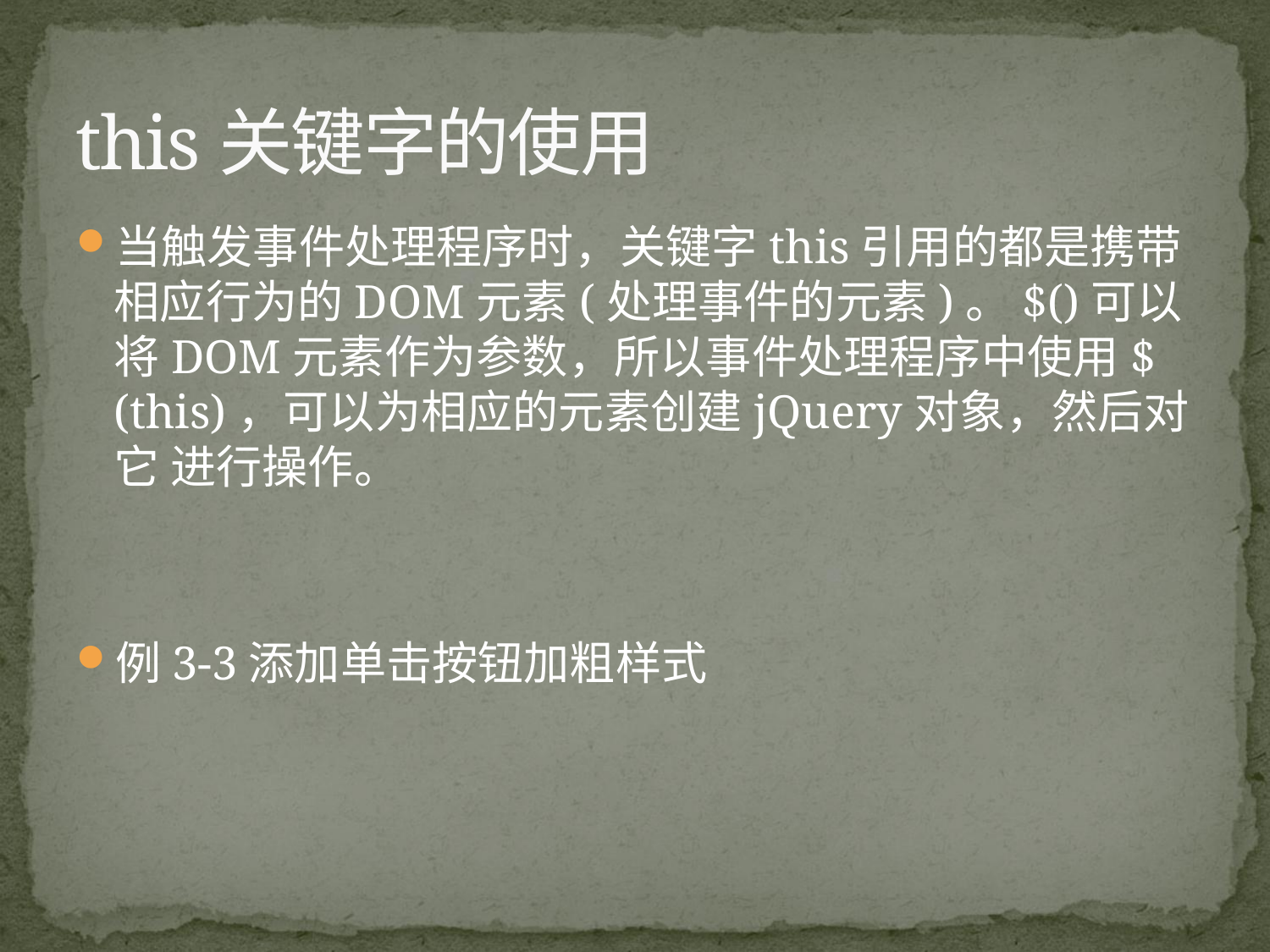

# this关键字的使用
当触发事件处理程序时，关键字this引用的都是携带相应行为的DOM元素(处理事件的元素)。$()可以将DOM元素作为参数，所以事件处理程序中使用$(this)，可以为相应的元素创建jQuery对象，然后对它 进行操作。

例3-3添加单击按钮加粗样式